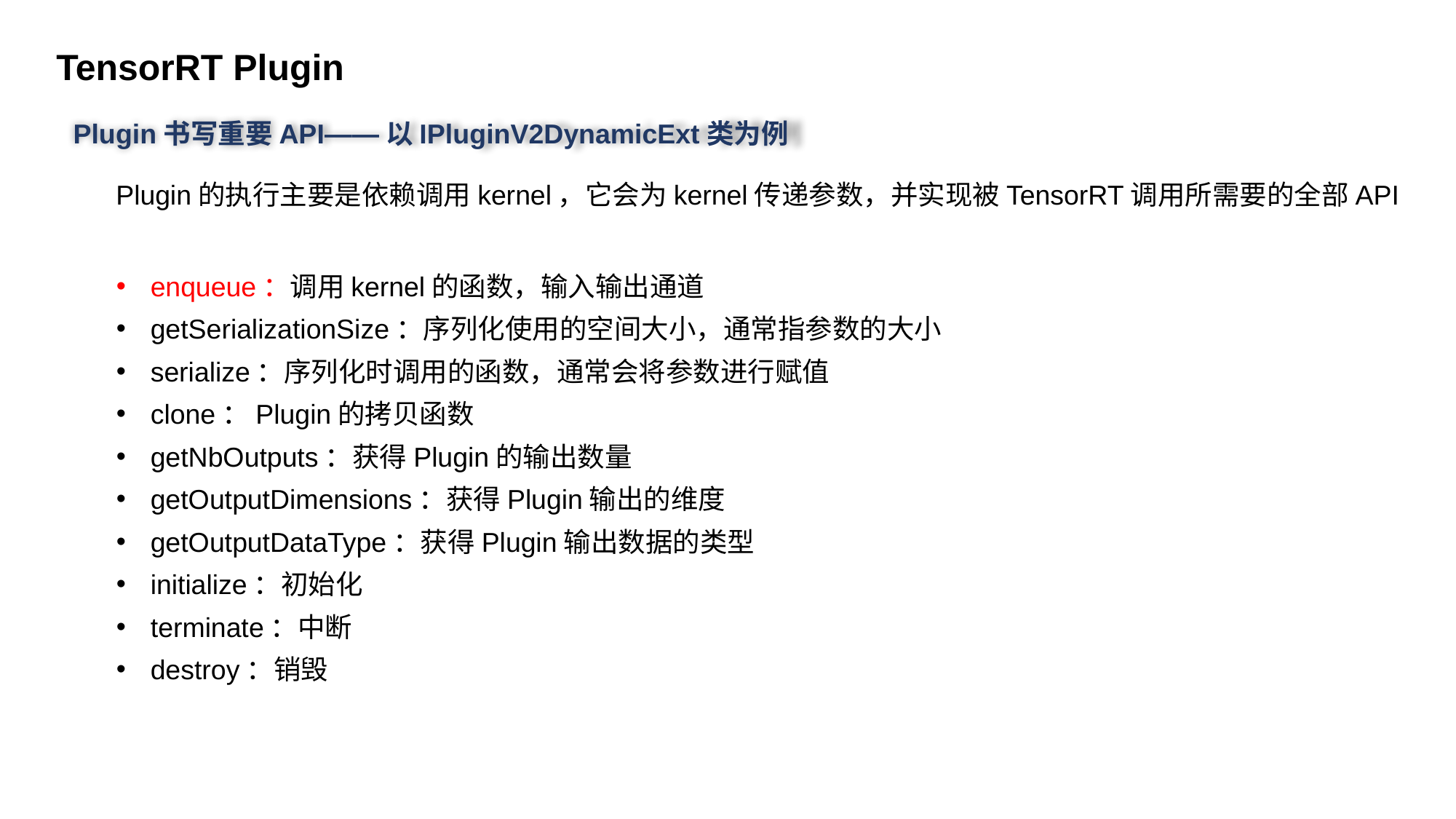

TensorRT Plugin
Plugin书写重要API——以IPluginV2DynamicExt类为例
Plugin的执行主要是依赖调用kernel，它会为kernel传递参数，并实现被TensorRT调用所需要的全部API
enqueue：调用kernel的函数，输入输出通道
getSerializationSize：序列化使用的空间大小，通常指参数的大小
serialize：序列化时调用的函数，通常会将参数进行赋值
clone：Plugin的拷贝函数
getNbOutputs：获得Plugin的输出数量
getOutputDimensions：获得Plugin输出的维度
getOutputDataType：获得Plugin输出数据的类型
initialize：初始化
terminate：中断
destroy：销毁